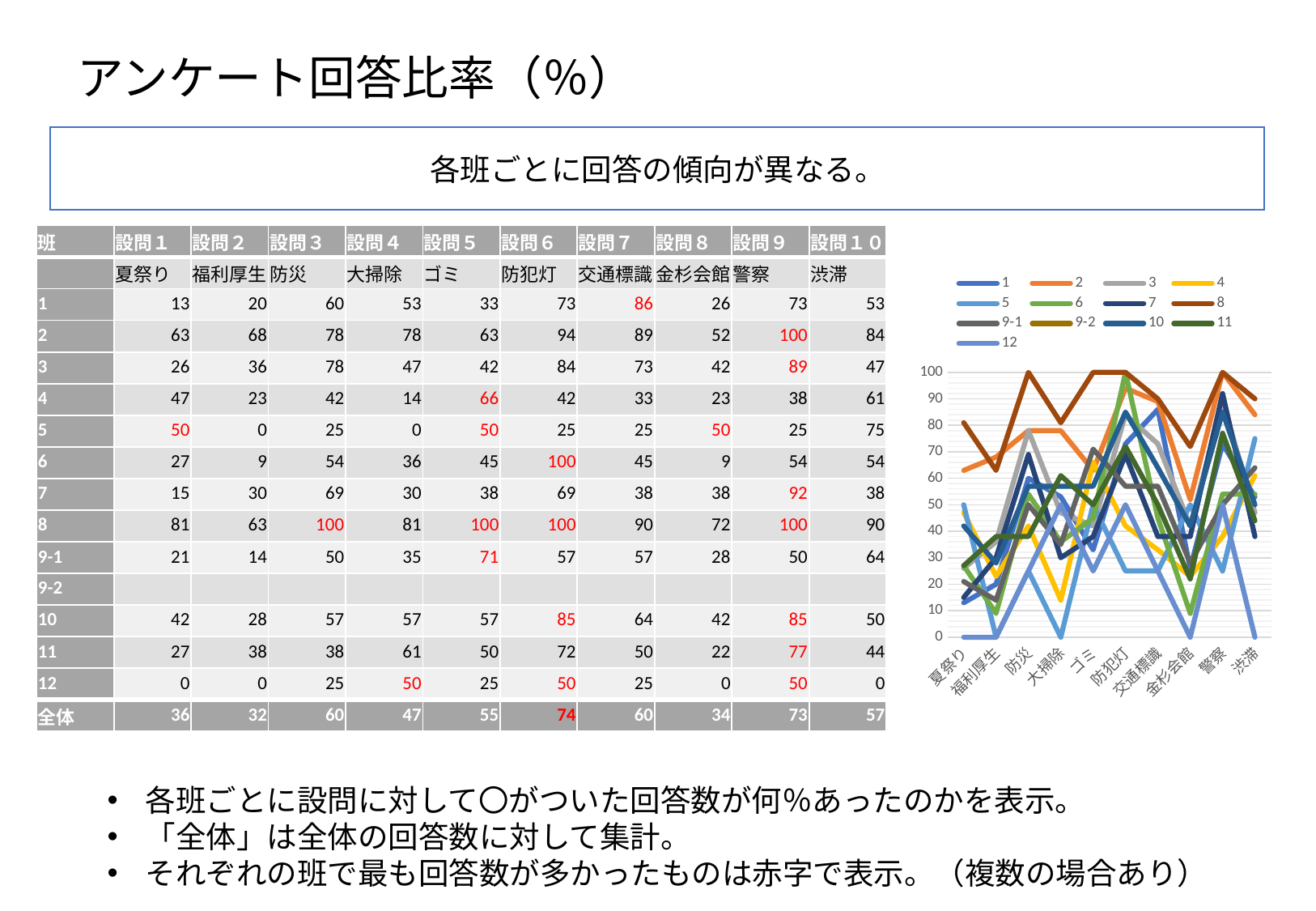

# アンケート回答比率（％）
各班ごとに回答の傾向が異なる。
| 班 | 設問１ | 設問２ | 設問３ | 設問４ | 設問５ | 設問６ | 設問７ | 設問８ | 設問９ | 設問１０ |
| --- | --- | --- | --- | --- | --- | --- | --- | --- | --- | --- |
|  | 夏祭り | 福利厚生 | 防災 | 大掃除 | ゴミ | 防犯灯 | 交通標識 | 金杉会館 | 警察 | 渋滞 |
| 1 | 13 | 20 | 60 | 53 | 33 | 73 | 86 | 26 | 73 | 53 |
| 2 | 63 | 68 | 78 | 78 | 63 | 94 | 89 | 52 | 100 | 84 |
| 3 | 26 | 36 | 78 | 47 | 42 | 84 | 73 | 42 | 89 | 47 |
| 4 | 47 | 23 | 42 | 14 | 66 | 42 | 33 | 23 | 38 | 61 |
| 5 | 50 | 0 | 25 | 0 | 50 | 25 | 25 | 50 | 25 | 75 |
| 6 | 27 | 9 | 54 | 36 | 45 | 100 | 45 | 9 | 54 | 54 |
| 7 | 15 | 30 | 69 | 30 | 38 | 69 | 38 | 38 | 92 | 38 |
| 8 | 81 | 63 | 100 | 81 | 100 | 100 | 90 | 72 | 100 | 90 |
| 9-1 | 21 | 14 | 50 | 35 | 71 | 57 | 57 | 28 | 50 | 64 |
| 9-2 |  |  |  |  |  |  |  |  |  |  |
| 10 | 42 | 28 | 57 | 57 | 57 | 85 | 64 | 42 | 85 | 50 |
| 11 | 27 | 38 | 38 | 61 | 50 | 72 | 50 | 22 | 77 | 44 |
| 12 | 0 | 0 | 25 | 50 | 25 | 50 | 25 | 0 | 50 | 0 |
| 全体 | 36 | 32 | 60 | 47 | 55 | 74 | 60 | 34 | 73 | 57 |

### Chart

| Category | 1 | 2 | 3 | 4 | 5 | 6 | 7 | 8 | 9-1 | 9-2 | 10 | 11 | 12 |
|---|---|---|---|---|---|---|---|---|---|---|---|---|---|
| 夏祭り | 13.0 | 63.0 | 26.0 | 47.0 | 50.0 | 27.0 | 15.0 | 81.0 | 21.0 | None | 42.0 | 27.0 | 0.0 |
| 福利厚生 | 20.0 | 68.0 | 36.0 | 23.0 | 0.0 | 9.0 | 30.0 | 63.0 | 14.0 | None | 28.0 | 38.0 | 0.0 |
| 防災 | 60.0 | 78.0 | 78.0 | 42.0 | 25.0 | 54.0 | 69.0 | 100.0 | 50.0 | None | 57.0 | 38.0 | 25.0 |
| 大掃除 | 53.0 | 78.0 | 47.0 | 14.0 | 0.0 | 36.0 | 30.0 | 81.0 | 35.0 | None | 57.0 | 61.0 | 50.0 |
| ゴミ | 33.0 | 63.0 | 42.0 | 66.0 | 50.0 | 45.0 | 38.0 | 100.0 | 71.0 | None | 57.0 | 50.0 | 25.0 |
| 防犯灯 | 73.0 | 94.0 | 84.0 | 42.0 | 25.0 | 100.0 | 69.0 | 100.0 | 57.0 | None | 85.0 | 72.0 | 50.0 |
| 交通標識 | 86.0 | 89.0 | 73.0 | 33.0 | 25.0 | 45.0 | 38.0 | 90.0 | 57.0 | None | 64.0 | 50.0 | 25.0 |
| 金杉会館 | 26.0 | 52.0 | 42.0 | 23.0 | 50.0 | 9.0 | 38.0 | 72.0 | 28.0 | None | 42.0 | 22.0 | 0.0 |
| 警察 | 73.0 | 100.0 | 89.0 | 38.0 | 25.0 | 54.0 | 92.0 | 100.0 | 50.0 | None | 85.0 | 77.0 | 50.0 |
| 渋滞 | 53.0 | 84.0 | 47.0 | 61.0 | 75.0 | 54.0 | 38.0 | 90.0 | 64.0 | None | 50.0 | 44.0 | 0.0 |
各班ごとに設問に対して〇がついた回答数が何％あったのかを表示。
「全体」は全体の回答数に対して集計。
それぞれの班で最も回答数が多かったものは赤字で表示。（複数の場合あり）